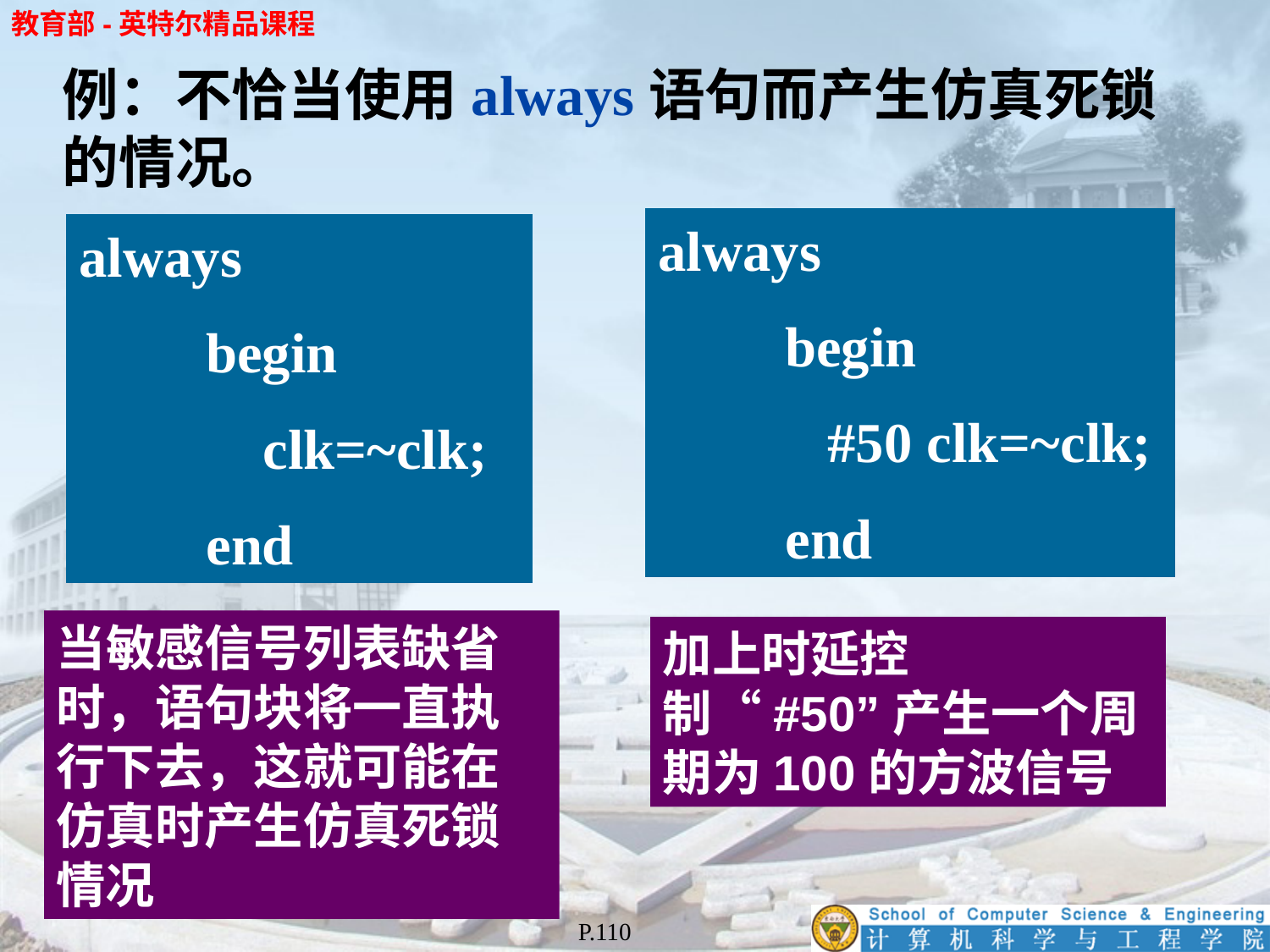

例：不恰当使用always语句而产生仿真死锁的情况。
always
	begin
	   #50 clk=~clk;
	end
always
	begin
	    clk=~clk;
	end
当敏感信号列表缺省时，语句块将一直执行下去，这就可能在仿真时产生仿真死锁情况
加上时延控制“#50”产生一个周期为100的方波信号
P.110